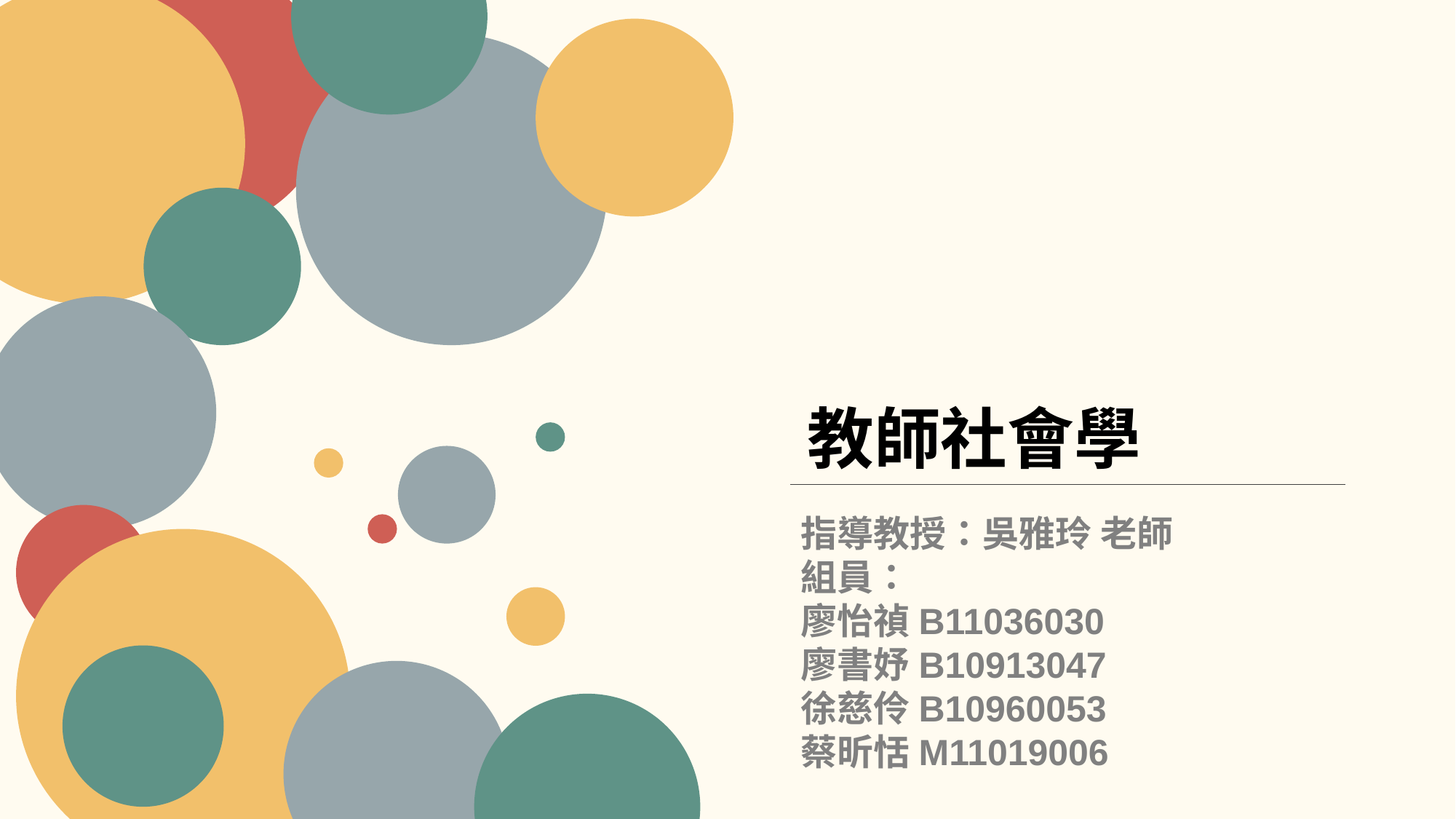

教師社會學

指導教授：吳雅玲 老師
組員：
廖怡禎B11036030
廖書妤B10913047
徐慈伶B10960053
蔡昕恬M11019006